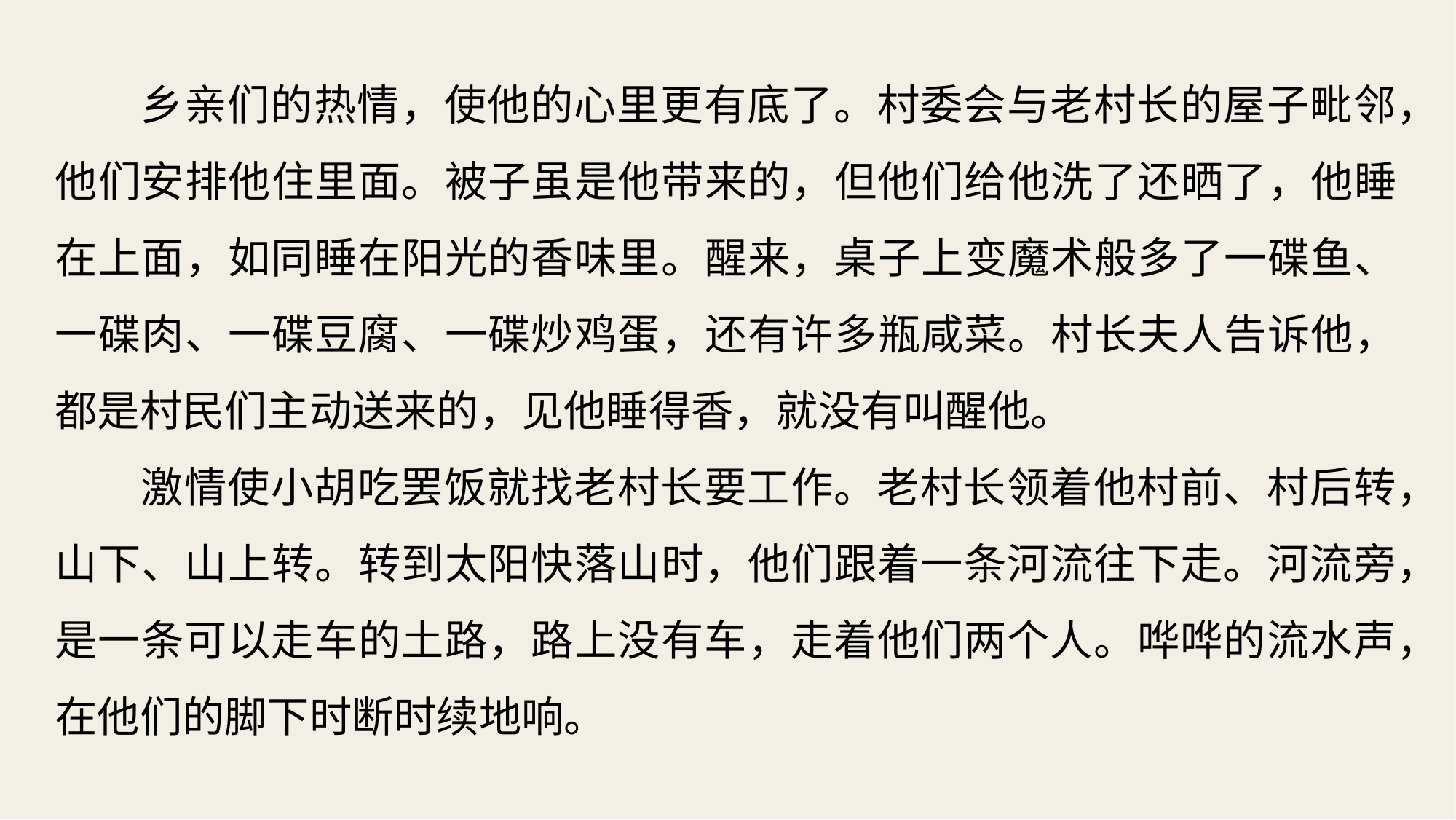

乡亲们的热情，使他的心里更有底了。村委会与老村长的屋子毗邻，他们安排他住里面。被子虽是他带来的，但他们给他洗了还晒了，他睡在上面，如同睡在阳光的香味里。醒来，桌子上变魔术般多了一碟鱼、一碟肉、一碟豆腐、一碟炒鸡蛋，还有许多瓶咸菜。村长夫人告诉他，都是村民们主动送来的，见他睡得香，就没有叫醒他。
激情使小胡吃罢饭就找老村长要工作。老村长领着他村前、村后转，山下、山上转。转到太阳快落山时，他们跟着一条河流往下走。河流旁，是一条可以走车的土路，路上没有车，走着他们两个人。哗哗的流水声，在他们的脚下时断时续地响。